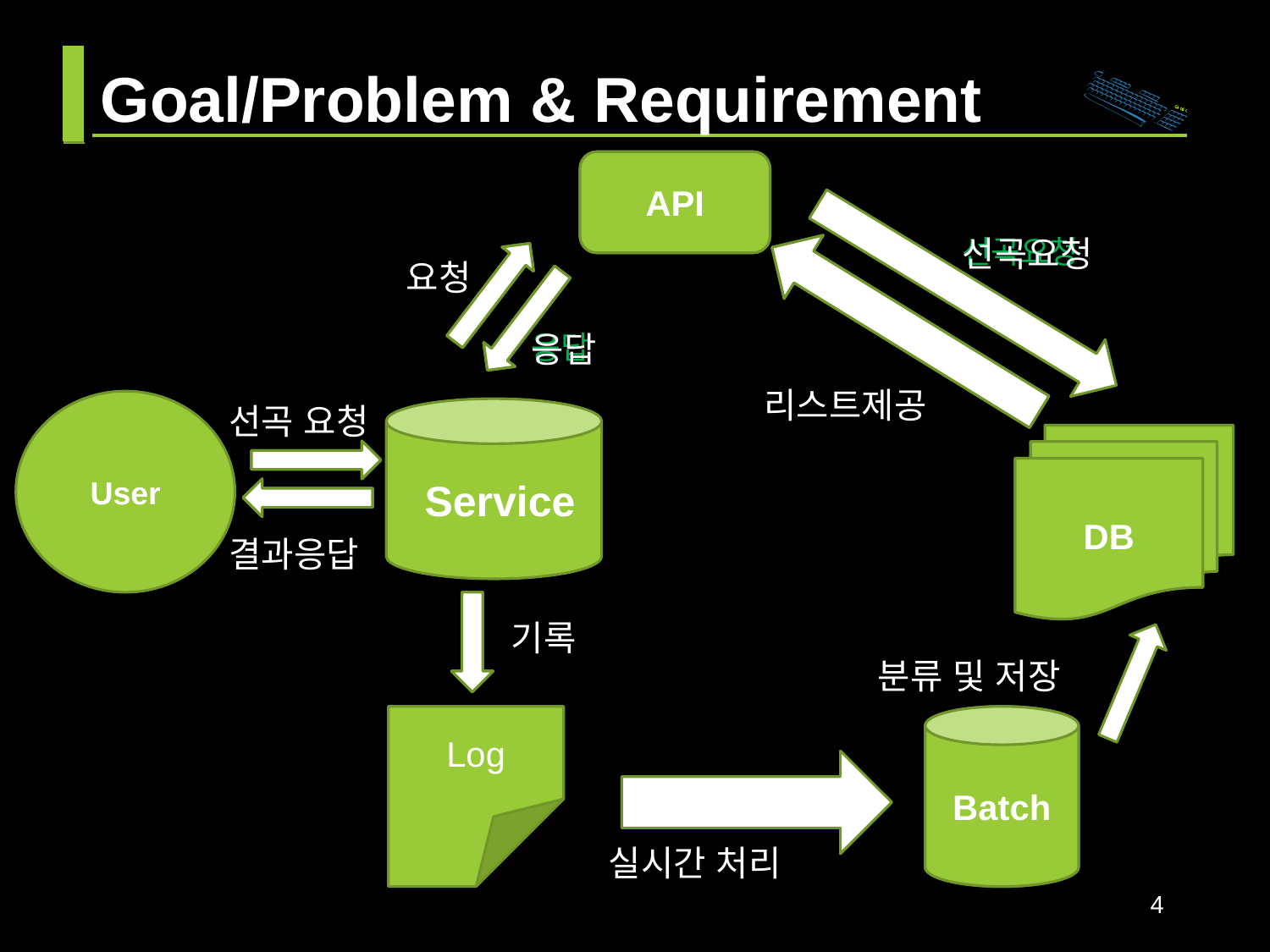

# Goal/Problem & Requirement
API
API

선곡요청
선곡요청
요청

응답
응답
리스트제공
User
선곡 요청
 Service
DB
DB

결과응답
기록

분류 및 저장

Log
Batch
Module
Batch

실시간 처리
4